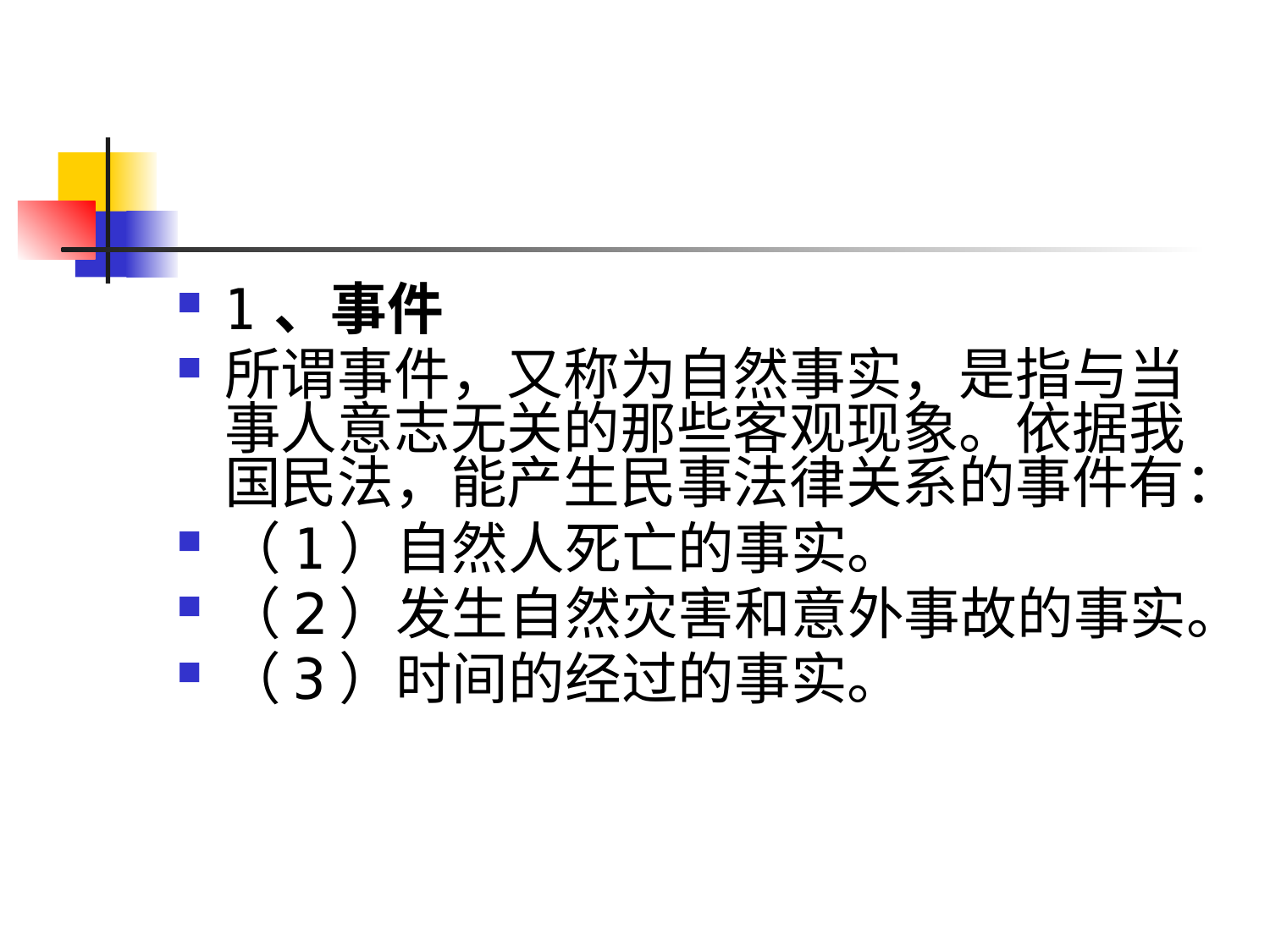

#
1、事件
所谓事件，又称为自然事实，是指与当事人意志无关的那些客观现象。依据我国民法，能产生民事法律关系的事件有：
（1）自然人死亡的事实。
（2）发生自然灾害和意外事故的事实。
（3）时间的经过的事实。